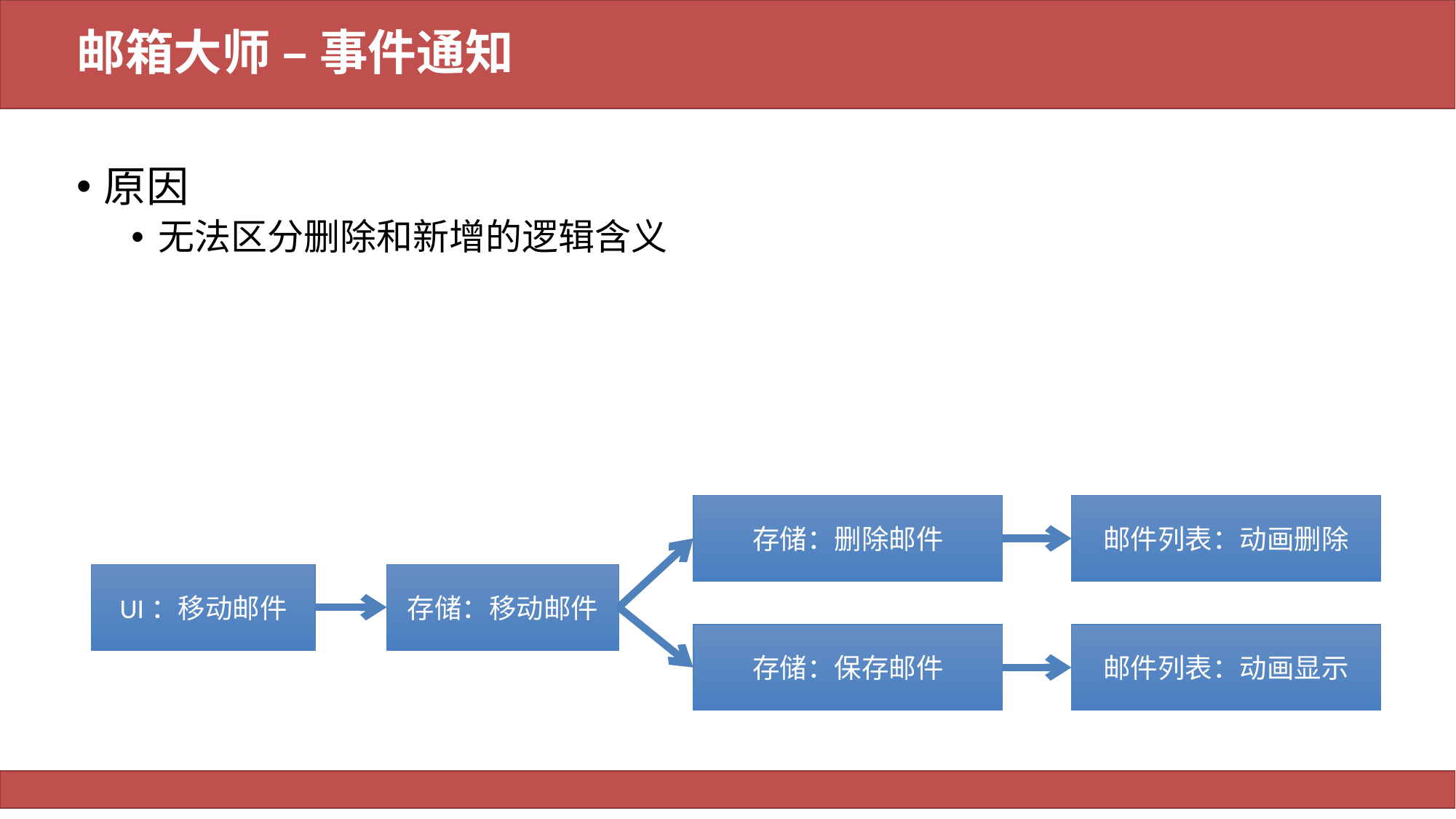

# 邮箱大师 – 事件通知
原因
无法区分删除和新增的逻辑含义

存储：删除邮件
邮件列表：动画删除
UI：移动邮件
存储：移动邮件
存储：保存邮件
邮件列表：动画显示